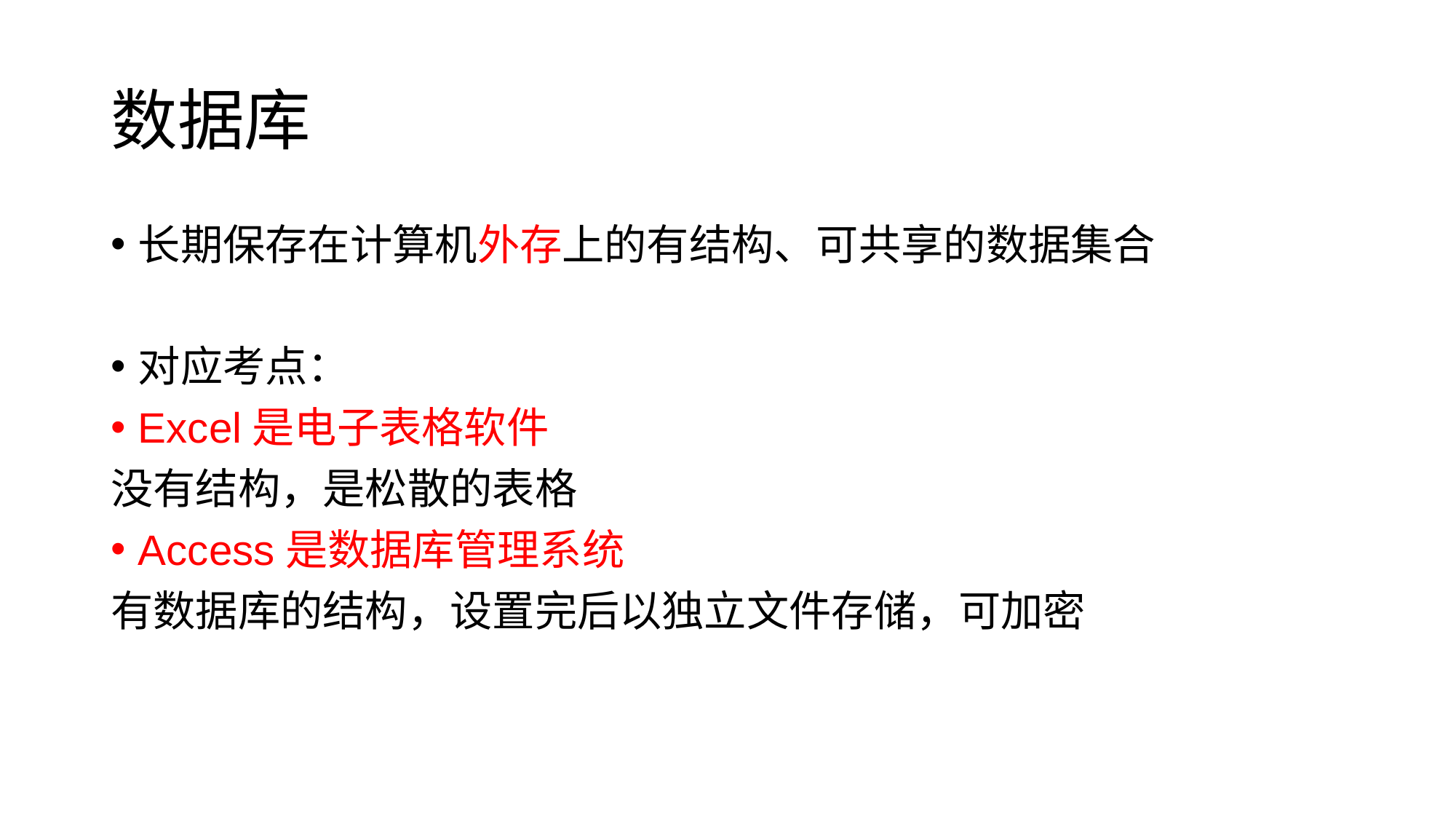

# 数据库
长期保存在计算机外存上的有结构、可共享的数据集合

对应考点：
Excel是电子表格软件
没有结构，是松散的表格
Access是数据库管理系统
有数据库的结构，设置完后以独立文件存储，可加密